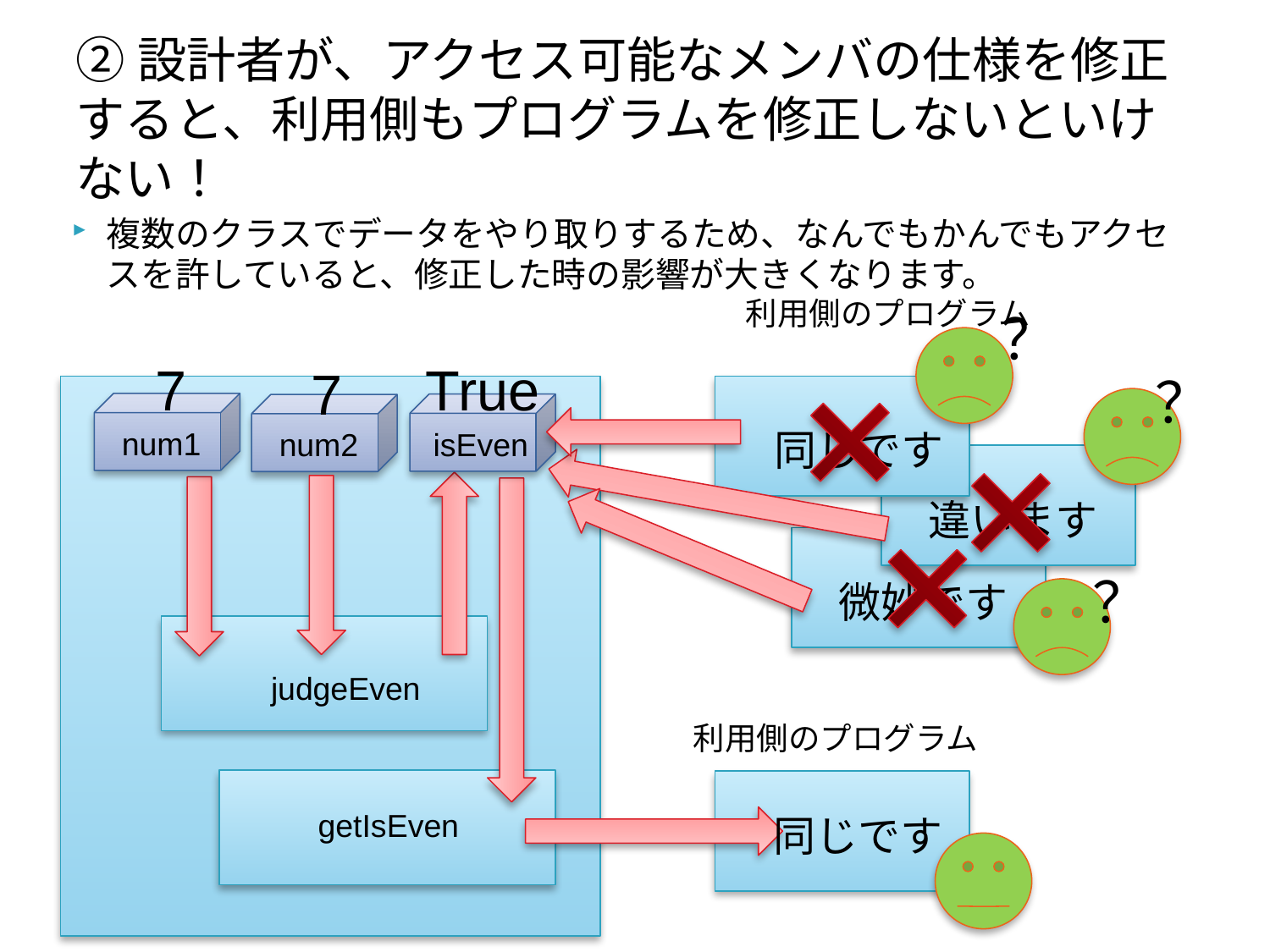

# ②設計者が、アクセス可能なメンバの仕様を修正すると、利用側もプログラムを修正しないといけない！
複数のクラスでデータをやり取りするため、なんでもかんでもアクセスを許していると、修正した時の影響が大きくなります。
利用側のプログラム
？

True
7
7
？

同じです
num1
isEven
num2

違います

？
微妙です

judgeEven
利用側のプログラム

getIsEven
同じです